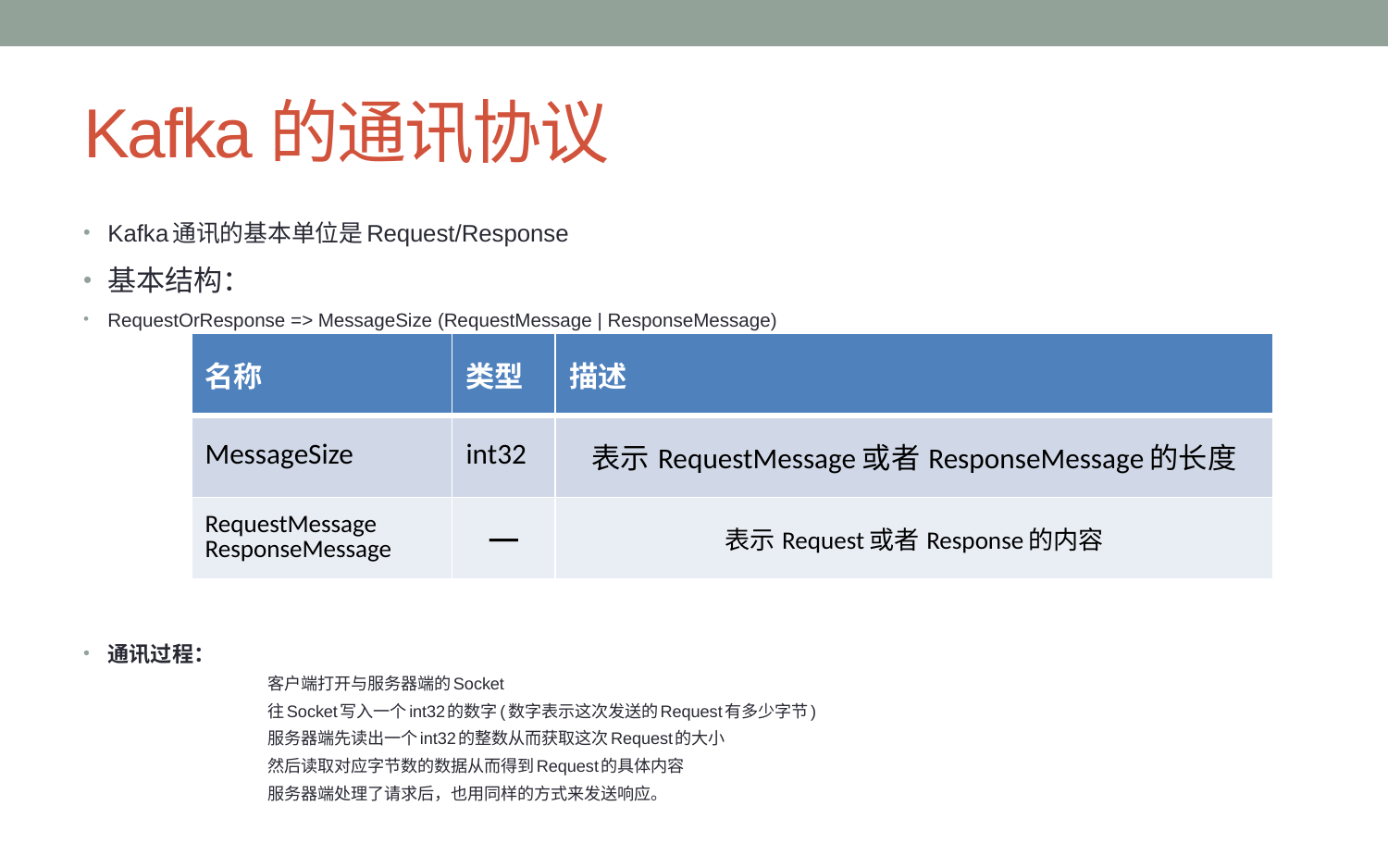

# Kafka的通讯协议
Kafka通讯的基本单位是Request/Response
基本结构：
RequestOrResponse => MessageSize (RequestMessage | ResponseMessage)

通讯过程：
客户端打开与服务器端的Socket
往Socket写入一个int32的数字(数字表示这次发送的Request有多少字节)
服务器端先读出一个int32的整数从而获取这次Request的大小
然后读取对应字节数的数据从而得到Request的具体内容
服务器端处理了请求后，也用同样的方式来发送响应。
| 名称 | 类型 | 描述 |
| --- | --- | --- |
| MessageSize | int32 | 表示RequestMessage或者ResponseMessage的长度 |
| RequestMessage ResponseMessage | — | 表示Request或者Response的内容 |